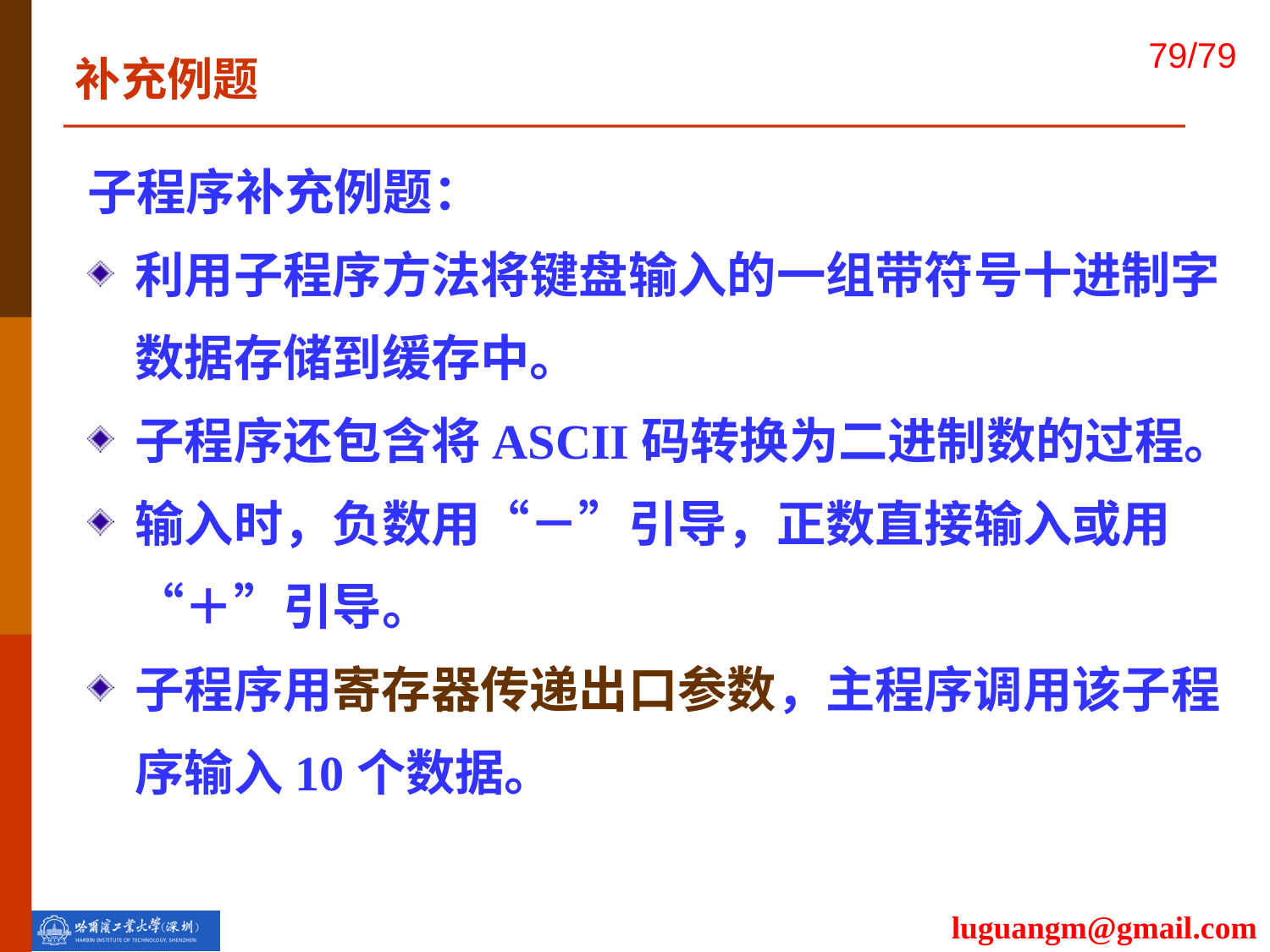

补充例题
子程序补充例题：
利用子程序方法将键盘输入的一组带符号十进制字数据存储到缓存中。
子程序还包含将ASCII码转换为二进制数的过程。
输入时，负数用“－”引导，正数直接输入或用“＋”引导。
子程序用寄存器传递出口参数，主程序调用该子程序输入10个数据。